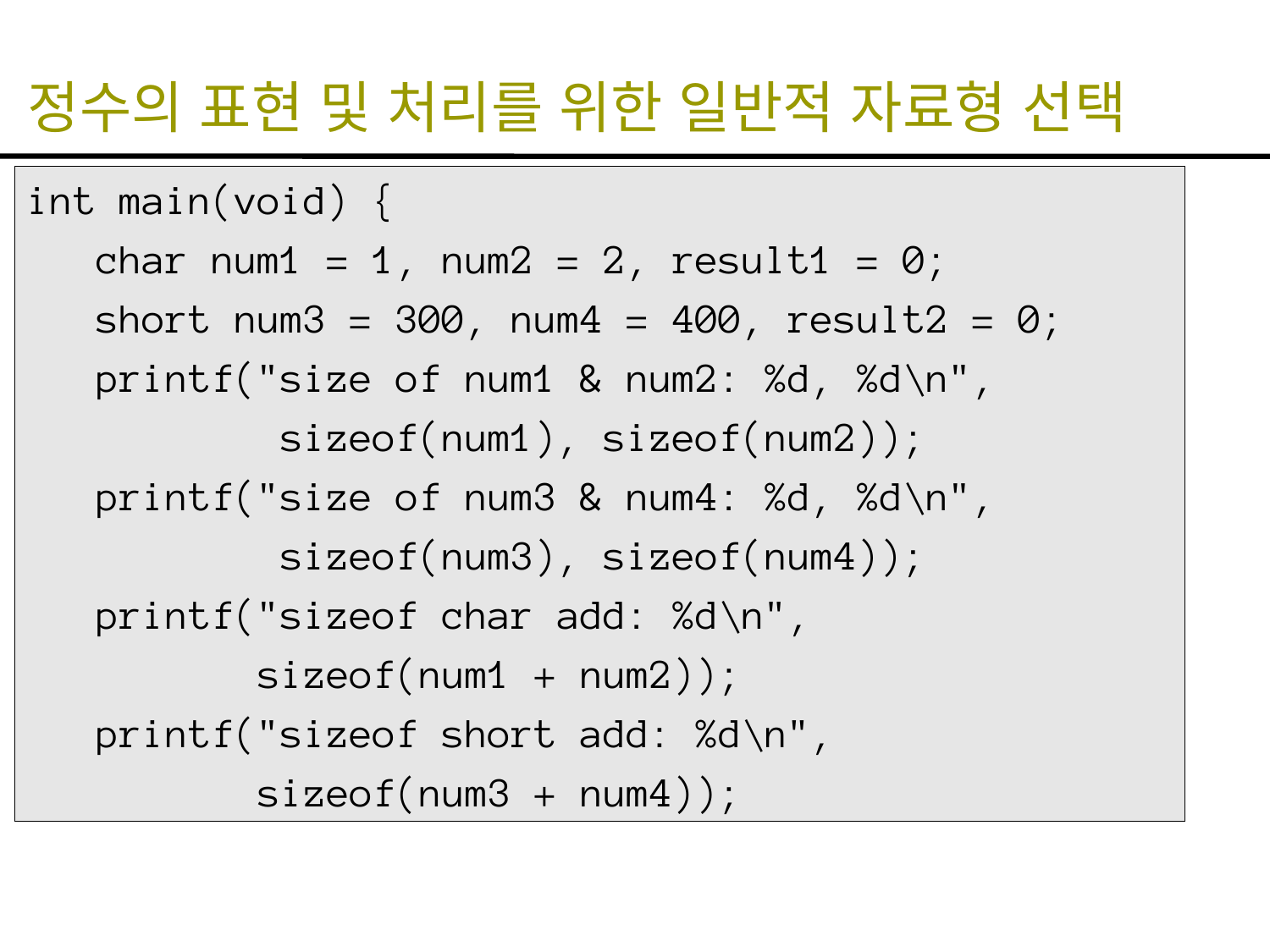

정수의 표현 및 처리를 위한 일반적 자료형 선택
#
int main(void) {
   char num1 = 1, num2 = 2, result1 = 0;
   short num3 = 300, num4 = 400, result2 = 0;
   printf("size of num1 & num2: %d, %d\n",
           sizeof(num1), sizeof(num2));
   printf("size of num3 & num4: %d, %d\n",
           sizeof(num3), sizeof(num4));
   printf("sizeof char add: %d\n",
          sizeof(num1 + num2));
   printf("sizeof short add: %d\n",
          sizeof(num3 + num4));